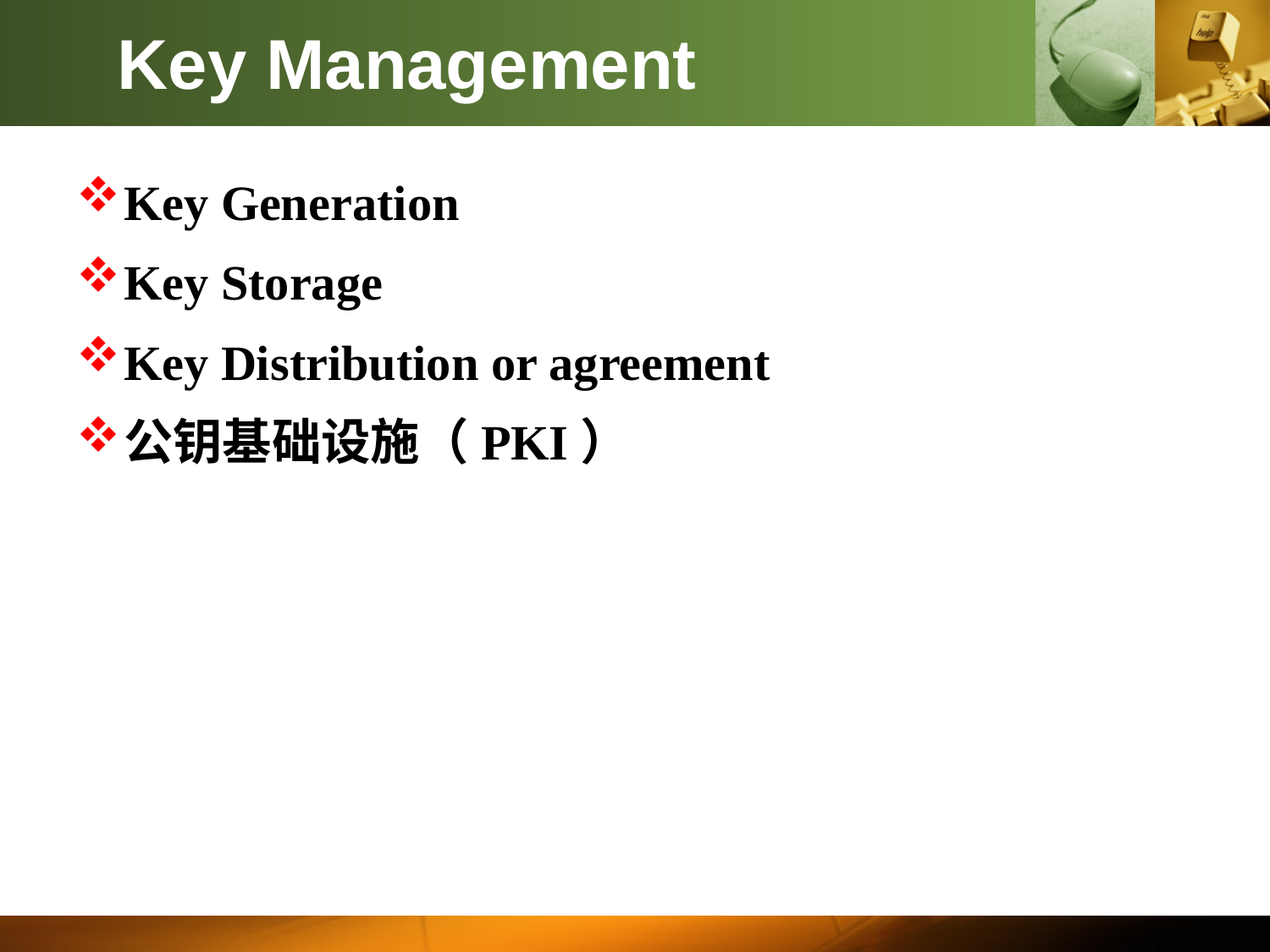

# Key Management
Key Generation
Key Storage
Key Distribution or agreement
公钥基础设施（PKI）